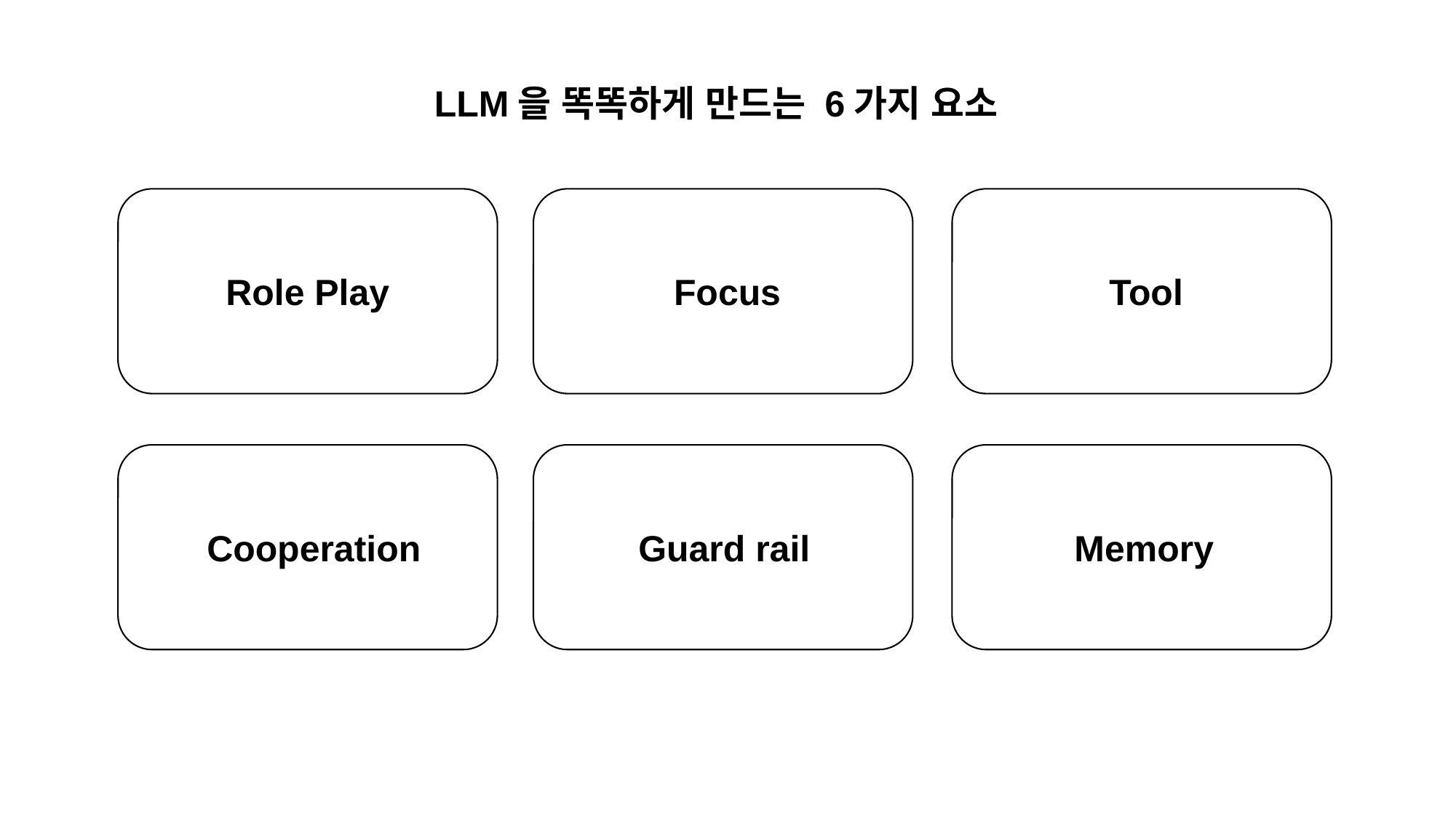

LLM을 똑똑하게 만드는 6가지 요소

Role Play

Focus

Tool

Cooperation

Guard rail

Memory